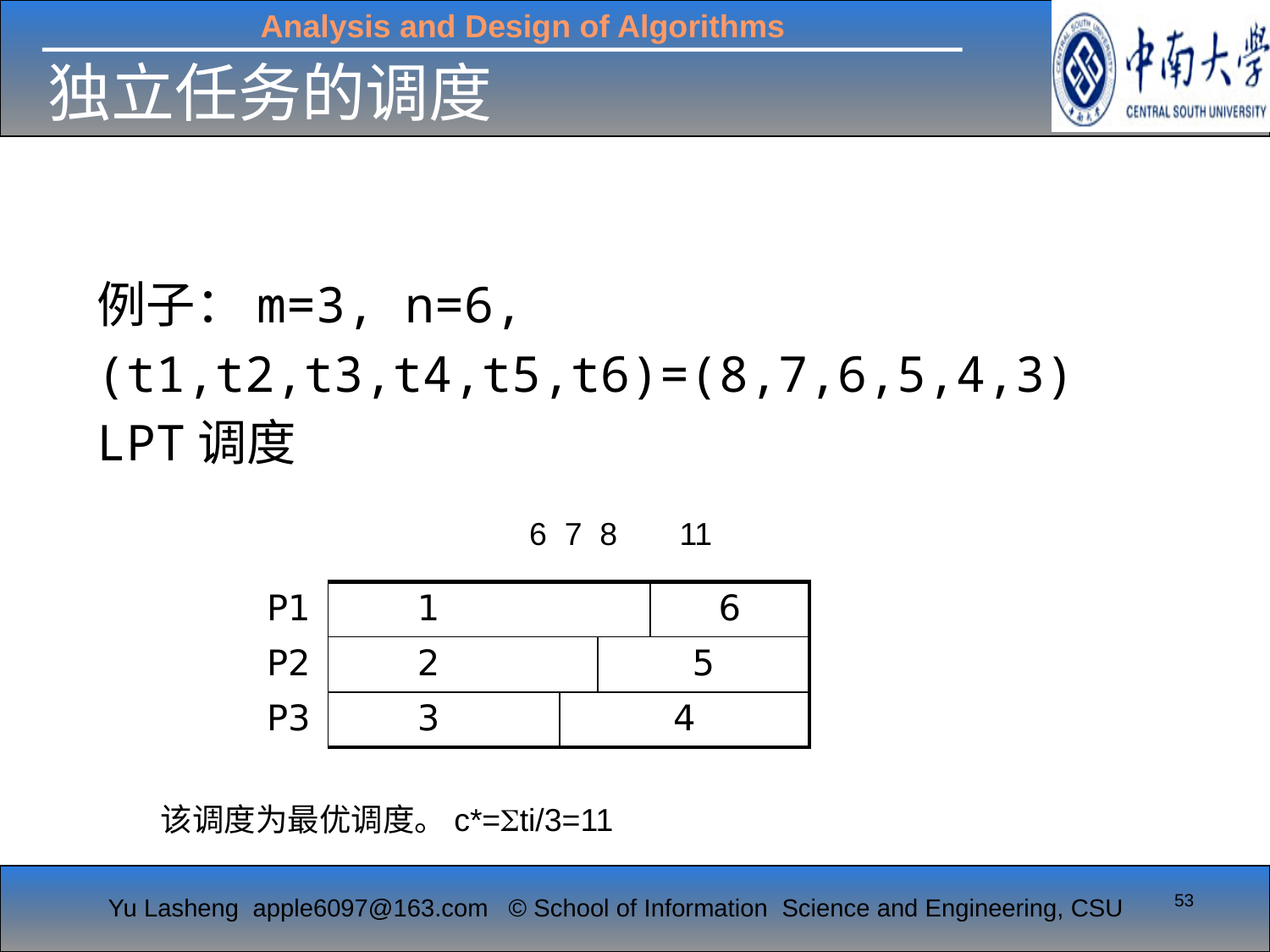

# 独立任务的调度
例子：m=3, n=6,
(t1,t2,t3,t4,t5,t6)=(8,7,6,5,4,3)
LPT调度

6  7  8       11
| P1 | 1 |  |  |  | 6 |
| --- | --- | --- | --- | --- | --- |
| P2 | 2 |  |  | 5 |  |
| P3 | 3 |  | 4 |  |  |
该调度为最优调度。c*=Σti/3=11
53